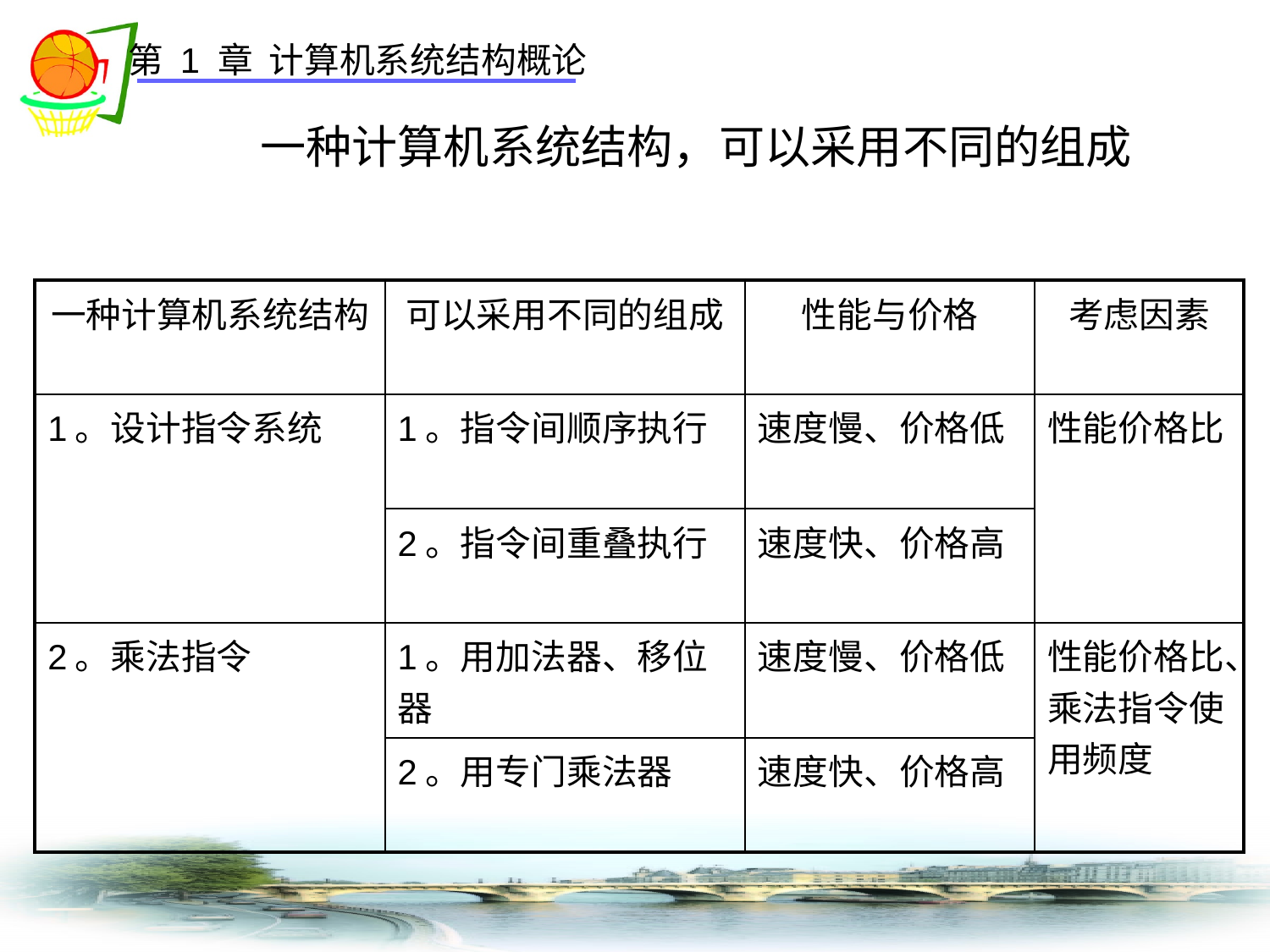

# 一种计算机系统结构，可以采用不同的组成
| 一种计算机系统结构 | 可以采用不同的组成 | 性能与价格 | 考虑因素 |
| --- | --- | --- | --- |
| 1。设计指令系统 | 1。指令间顺序执行 | 速度慢、价格低 | 性能价格比 |
|  | 2。指令间重叠执行 | 速度快、价格高 |  |
| 2。乘法指令 | 1。用加法器、移位器 | 速度慢、价格低 | 性能价格比、乘法指令使用频度 |
|  | 2。用专门乘法器 | 速度快、价格高 |  |